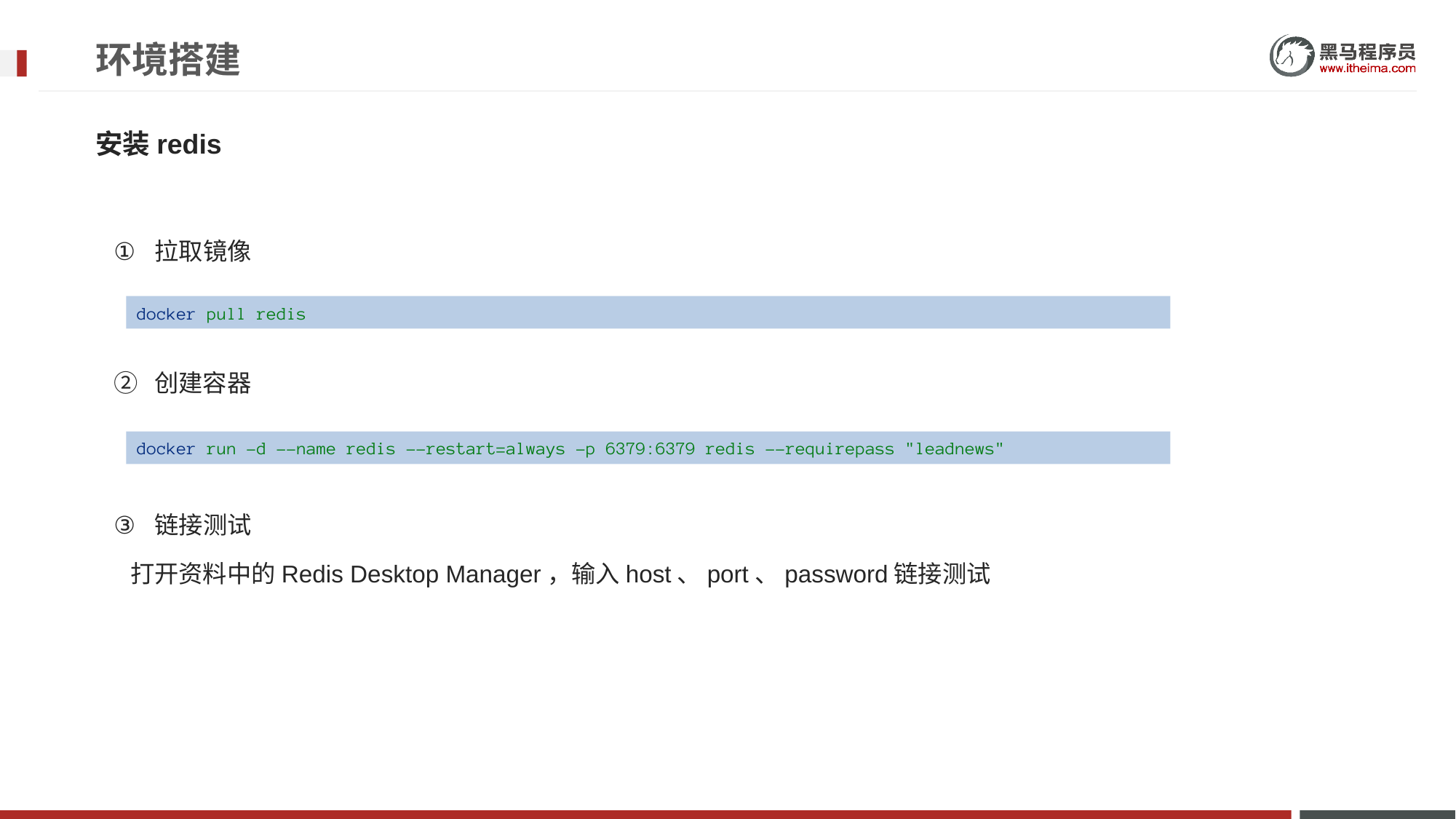

# 环境搭建
安装redis
拉取镜像
docker pull redis
②  创建容器
docker run -d --name redis --restart=always -p 6379:6379 redis --requirepass "leadnews"
链接测试
  打开资料中的Redis Desktop Manager，输入host、port、password链接测试